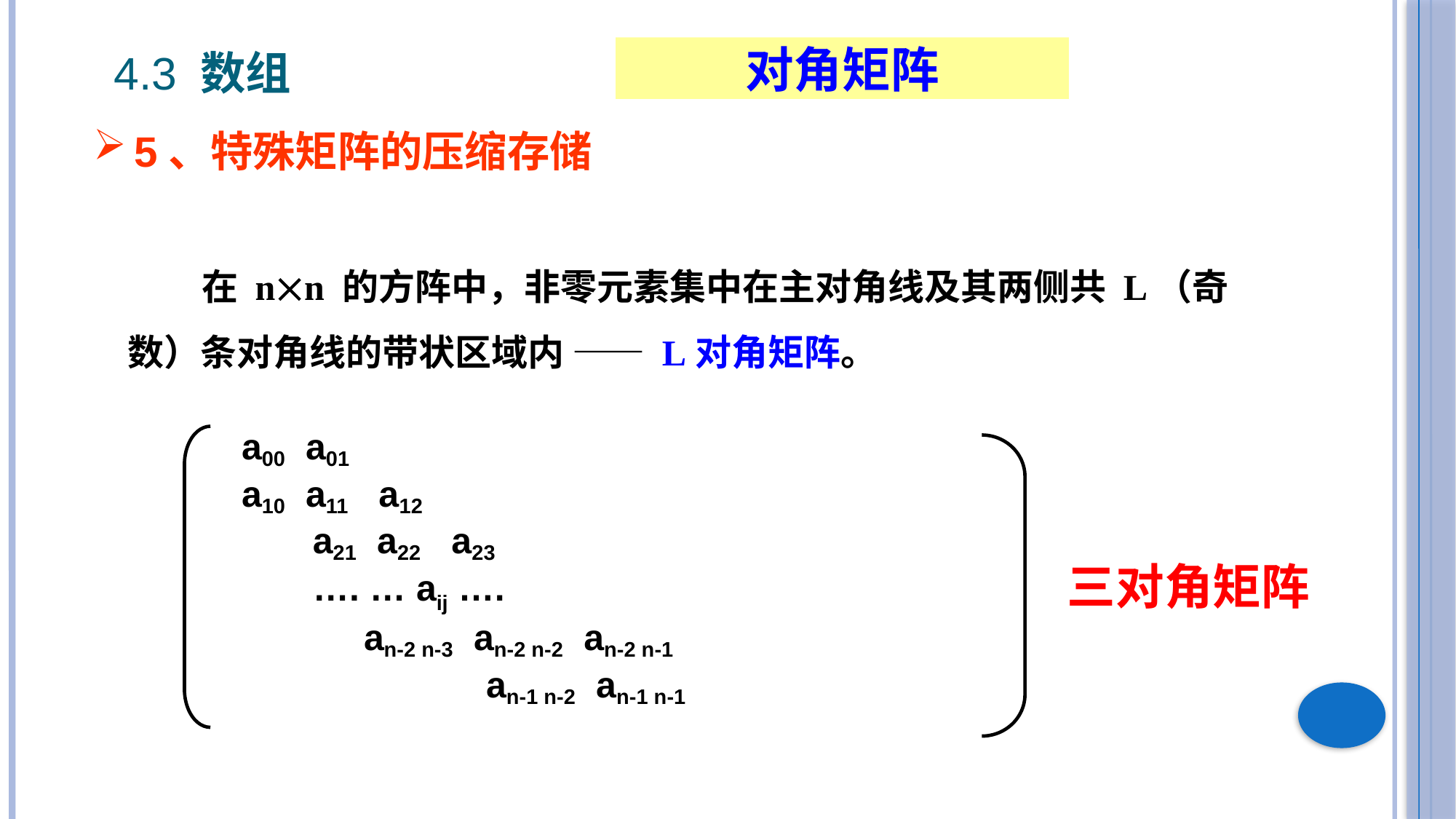

4.3 数组
对角矩阵
5、特殊矩阵的压缩存储
        在 n×n 的方阵中，非零元素集中在主对角线及其两侧共 L（奇数）条对角线的带状区域内 —— L对角矩阵。
  a00  a01
  a10  a11   a12
         a21  a22   a23
         …. … aij ….
              an-2 n-3  an-2 n-2  an-2 n-1
                          an-1 n-2  an-1 n-1

三对角矩阵